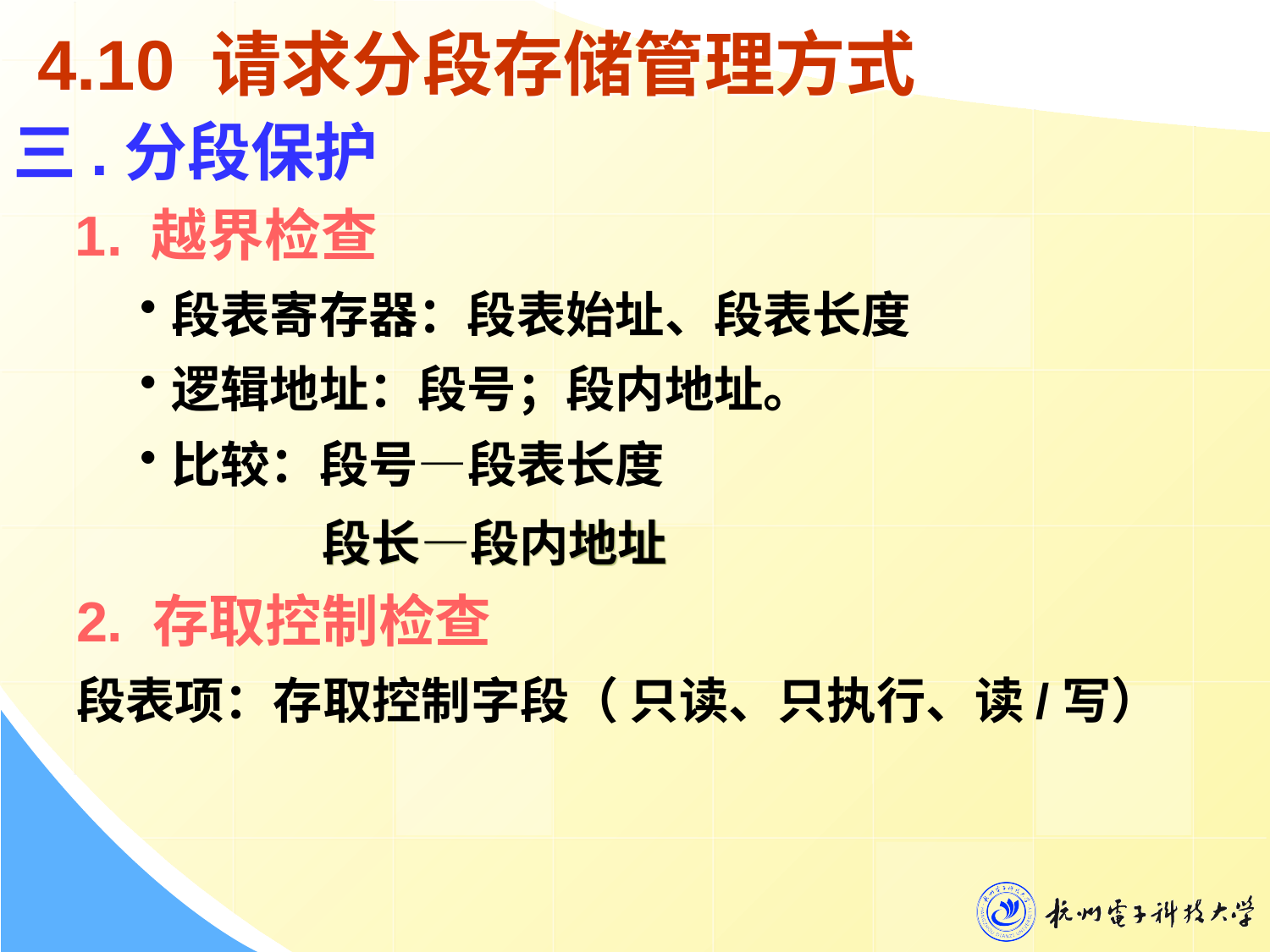

# 4.10 请求分段存储管理方式
三.分段保护
    1. 越界检查
段表寄存器：段表始址、段表长度
逻辑地址：段号；段内地址。
比较：段号—段表长度

2. 存取控制检查
段表项：存取控制字段（ 只读、只执行、读/写）

段长—段内地址